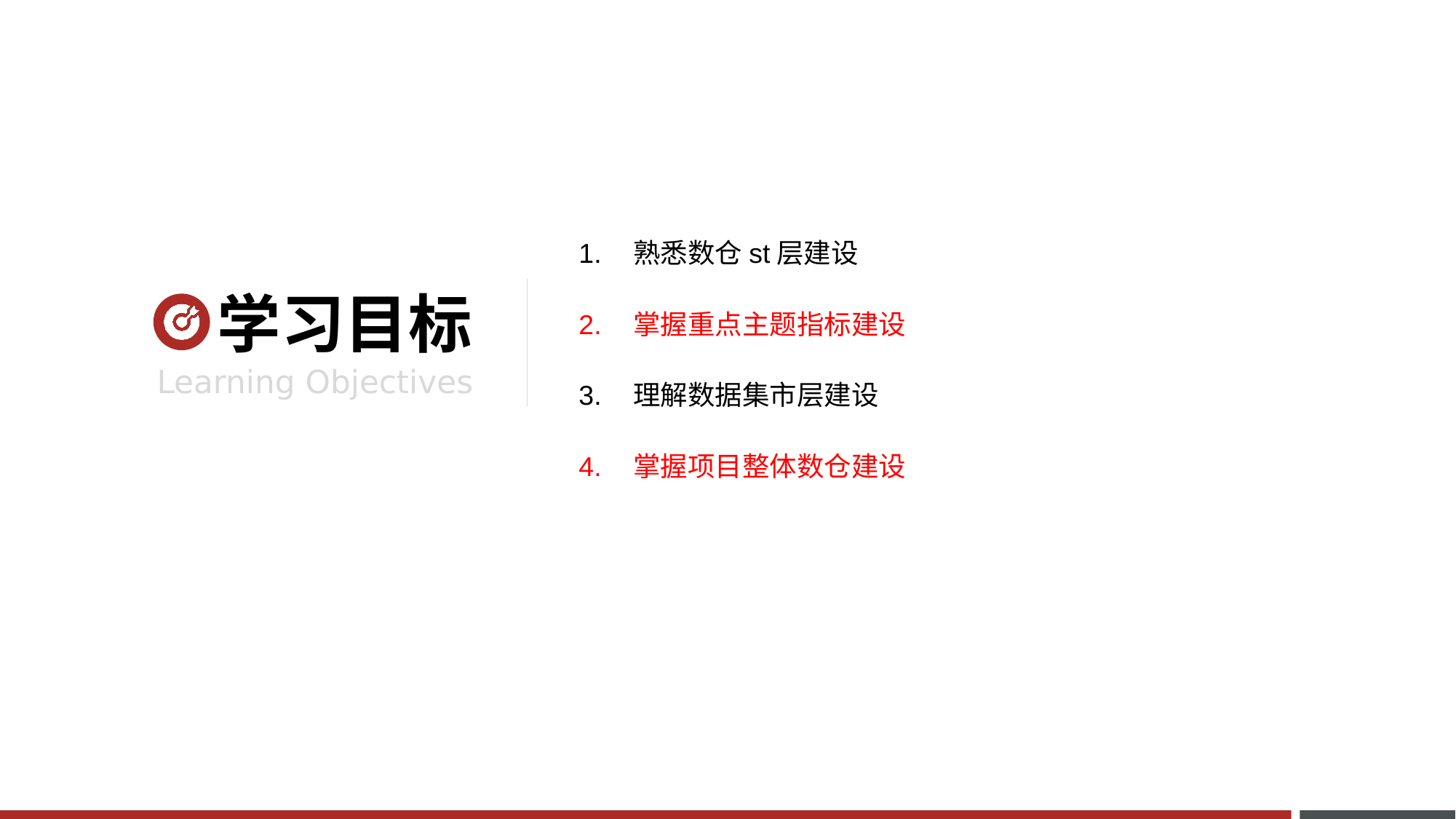

熟悉数仓st层建设
掌握重点主题指标建设
理解数据集市层建设
掌握项目整体数仓建设